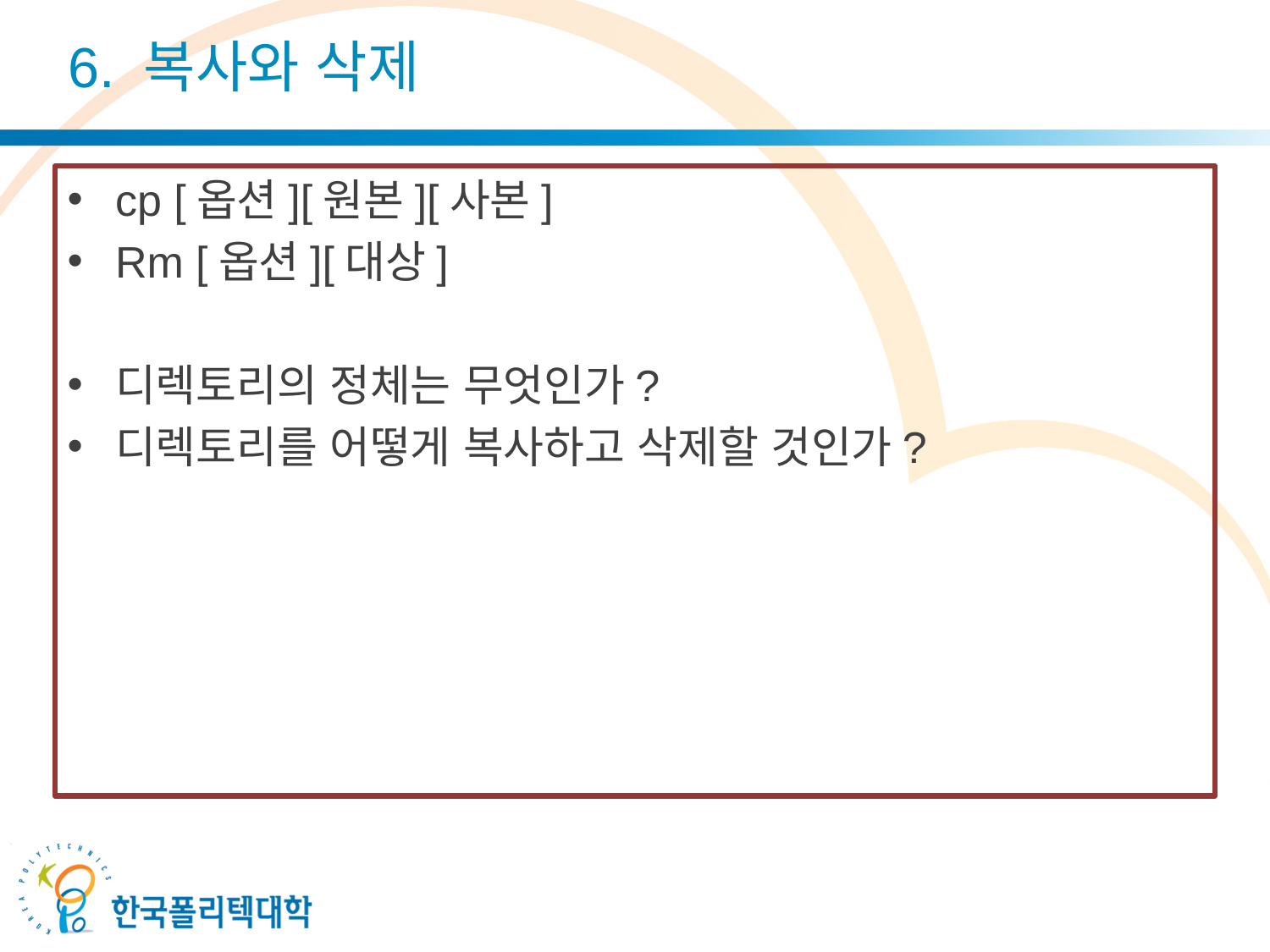

# 6. 복사와 삭제
cp [옵션][원본][사본]
Rm [옵션][대상]

디렉토리의 정체는 무엇인가?
디렉토리를 어떻게 복사하고 삭제할 것인가?